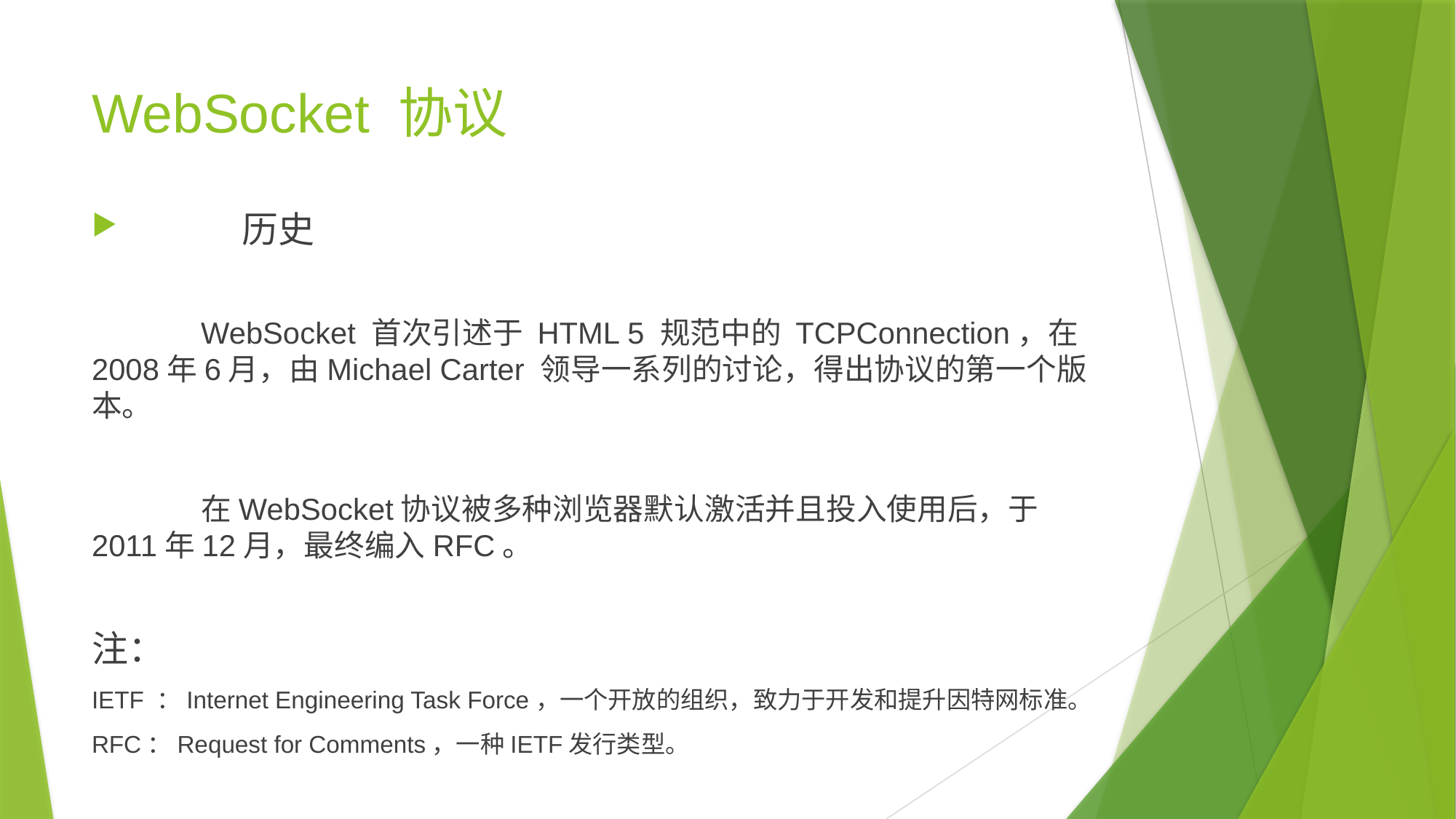

# WebSocket 协议
	历史

	WebSocket 首次引述于 HTML 5 规范中的 TCPConnection，在2008年6月，由Michael Carter 领导一系列的讨论，得出协议的第一个版本。

	在WebSocket协议被多种浏览器默认激活并且投入使用后，于2011年12月，最终编入RFC。

注：
IETF ：Internet Engineering Task Force，一个开放的组织，致力于开发和提升因特网标准。
RFC：Request for Comments，一种IETF发行类型。